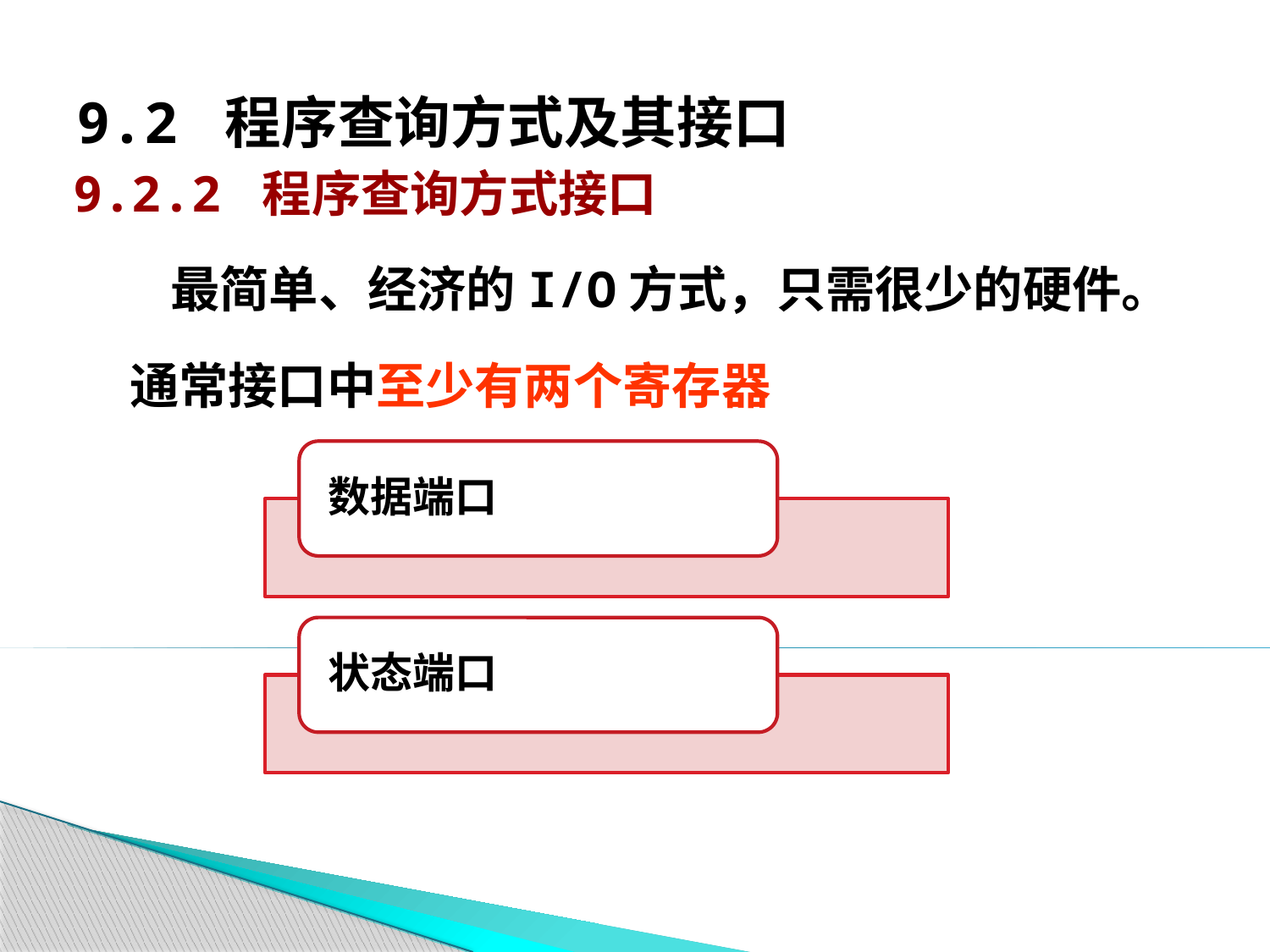

# 9.2 程序查询方式及其接口
9.2.2 程序查询方式接口
        最简单、经济的I/O方式，只需很少的硬件。
    通常接口中至少有两个寄存器
数据端口
状态端口